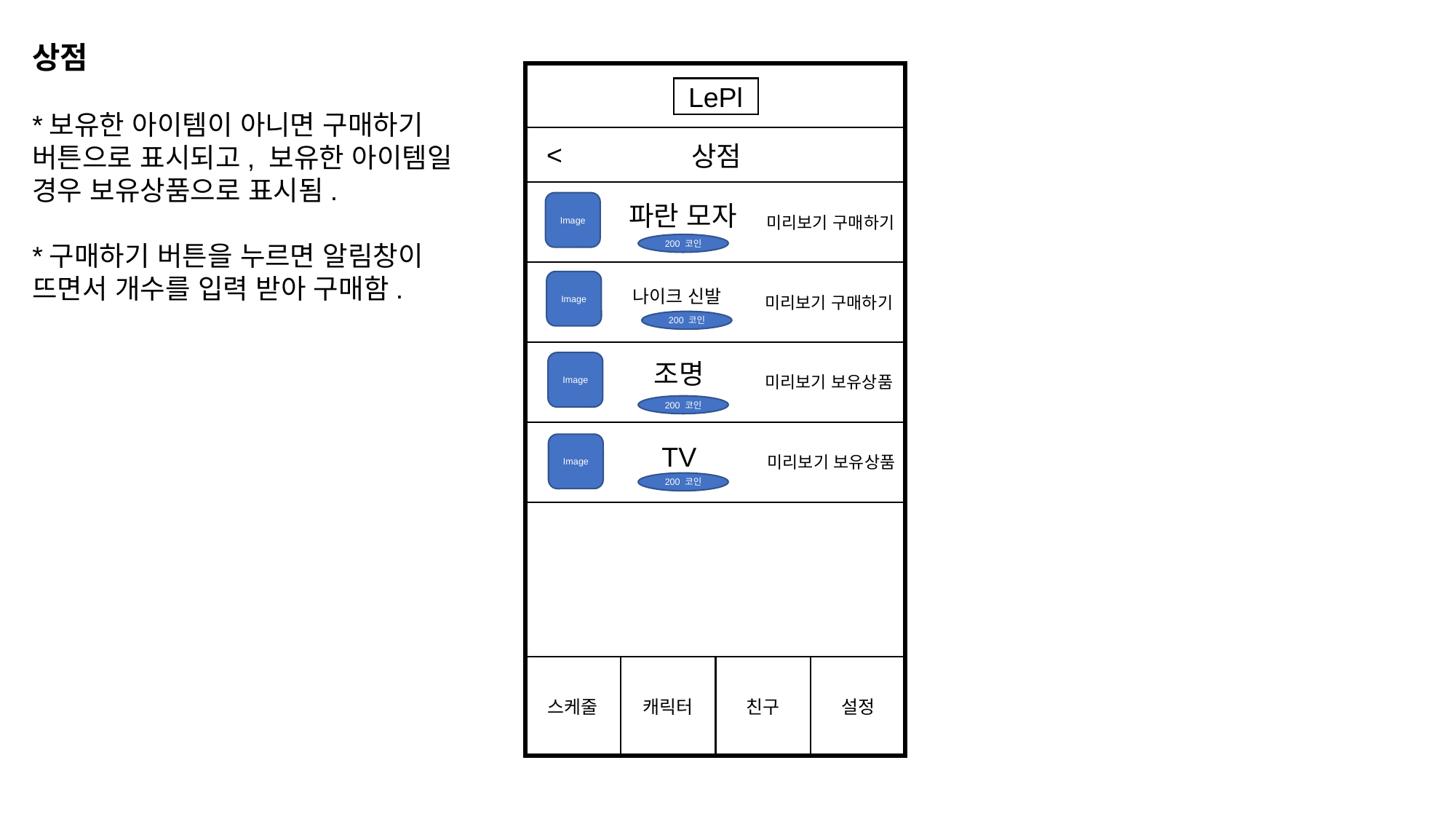

상점

*보유한 아이템이 아니면 구매하기
버튼으로 표시되고, 보유한 아이템일
경우 보유상품으로 표시됨.

*구매하기 버튼을 누르면 알림창이
뜨면서 개수를 입력 받아 구매함.

LePl

<
상점

Image
파란 모자
미리보기 구매하기
200 코인

Image
나이크 신발
미리보기 구매하기
200 코인

조명
Image
미리보기 보유상품
200 코인

Image
TV
미리보기 보유상품
200 코인
스케줄
캐릭터
친구
설정